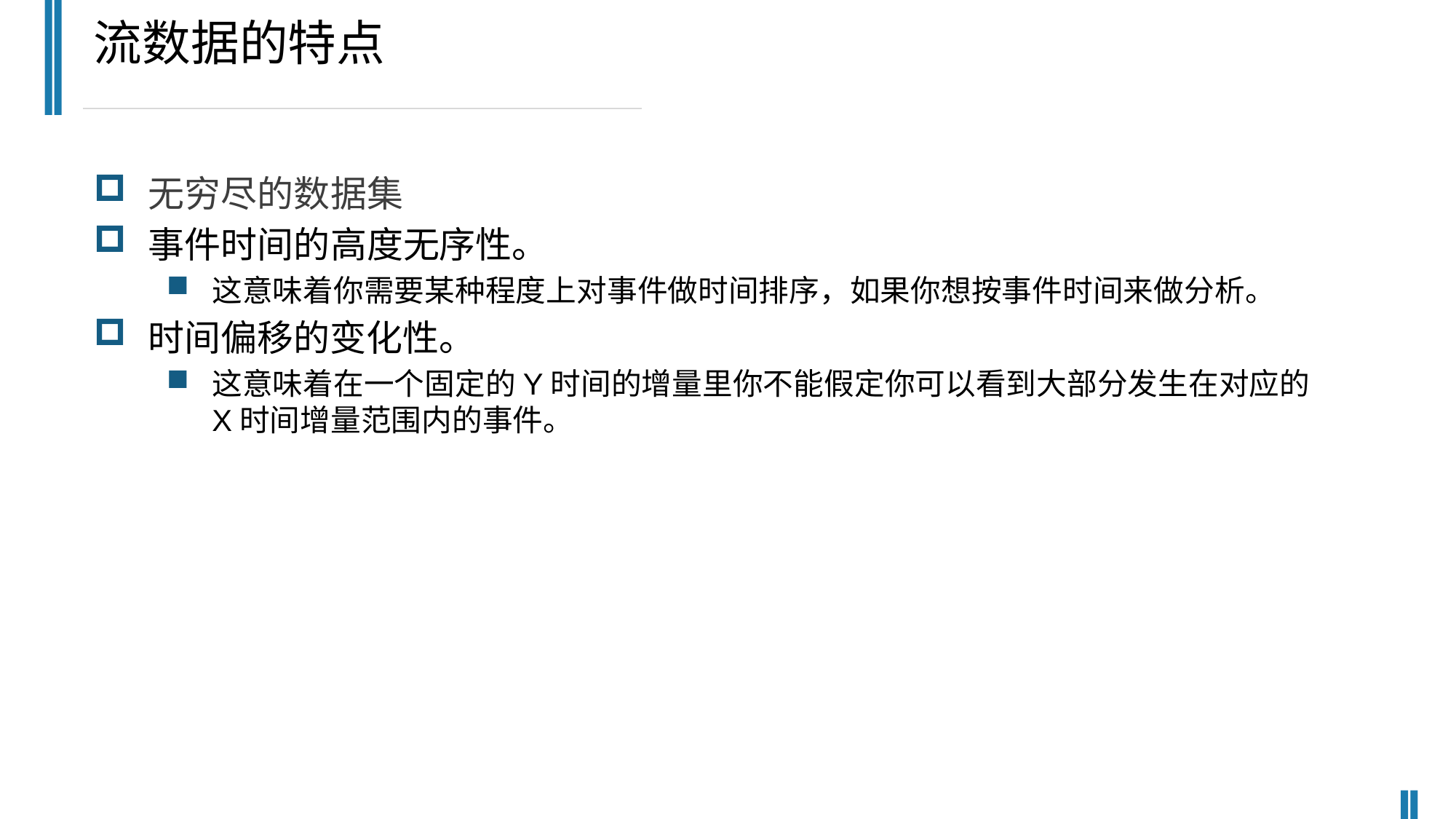

流数据的特点

无穷尽的数据集
事件时间的高度无序性。
这意味着你需要某种程度上对事件做时间排序，如果你想按事件时间来做分析。
时间偏移的变化性。
这意味着在一个固定的Y时间的增量里你不能假定你可以看到大部分发生在对应的X时间增量范围内的事件。